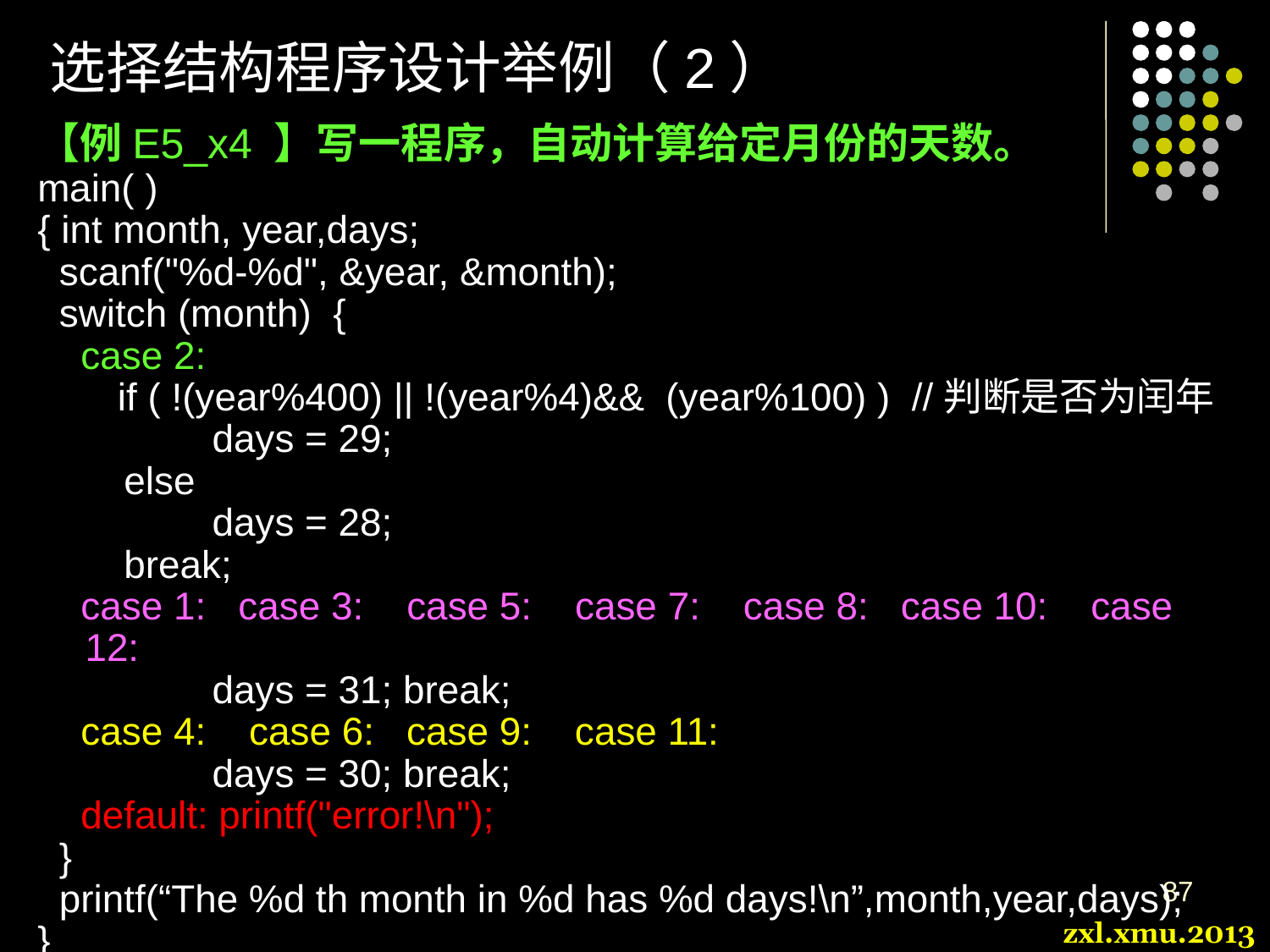

# 选择结构程序设计举例（2）
【例E5_x4 】写一程序，自动计算给定月份的天数。
main( )
{ int month, year,days;
  scanf("%d-%d", &year, &month);
  switch (month)  {
    case 2:
	   if ( !(year%400) || !(year%4)&&  (year%100) )  //判断是否为闰年
		days = 29;
        else
		days = 28;
        break;
    case 1:   case 3:    case 5:    case 7:    case 8:   case 10:    case 12:
		days = 31; break;
    case 4:    case 6:   case 9:    case 11:
		days = 30; break;
    default: printf("error!\n");
  }
  printf(“The %d th month in %d has %d days!\n”,month,year,days);
}
87